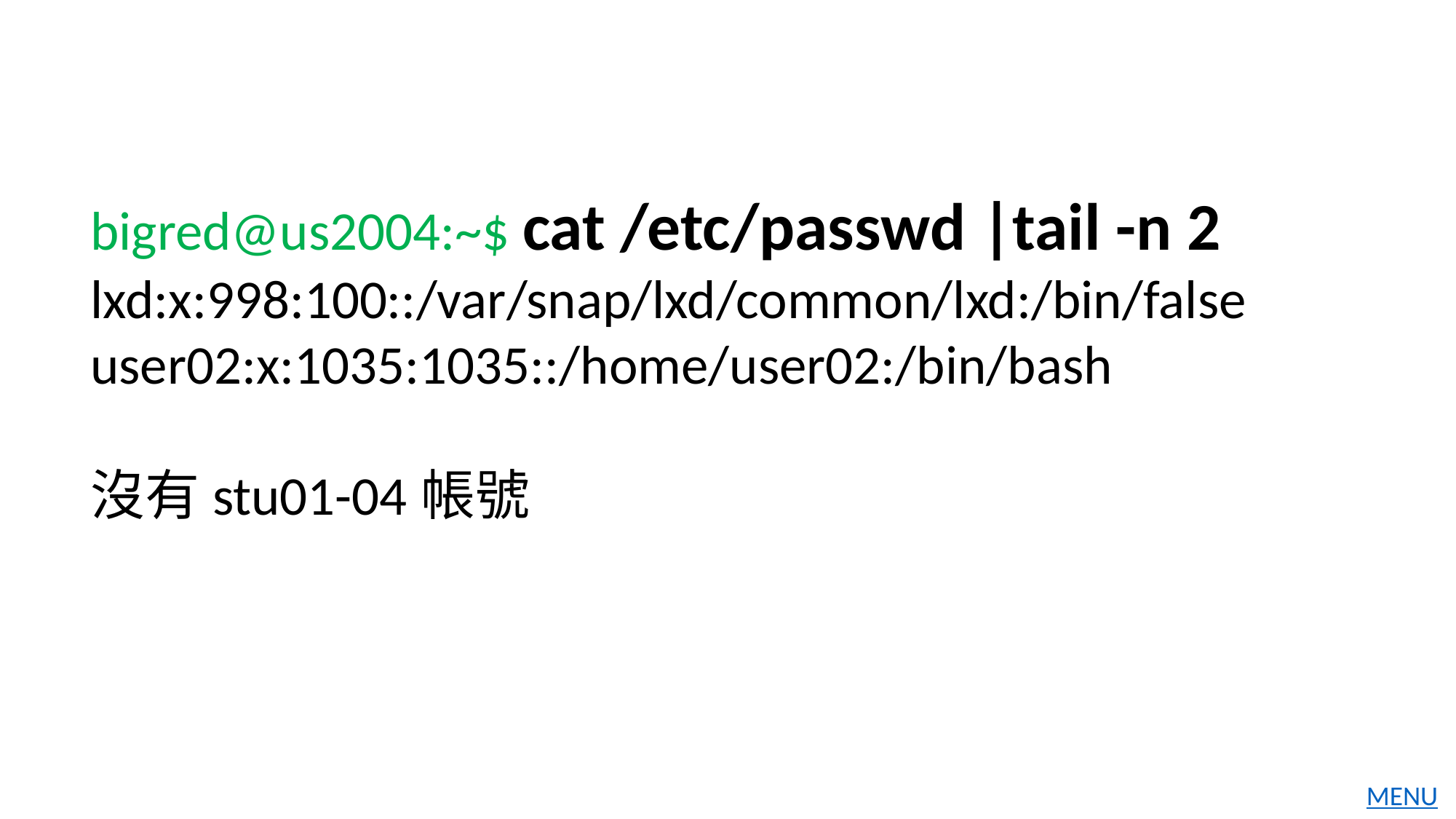

bigred@us2004:~$ cat /etc/passwd |tail -n 2
lxd:x:998:100::/var/snap/lxd/common/lxd:/bin/false
user02:x:1035:1035::/home/user02:/bin/bash

沒有stu01-04帳號